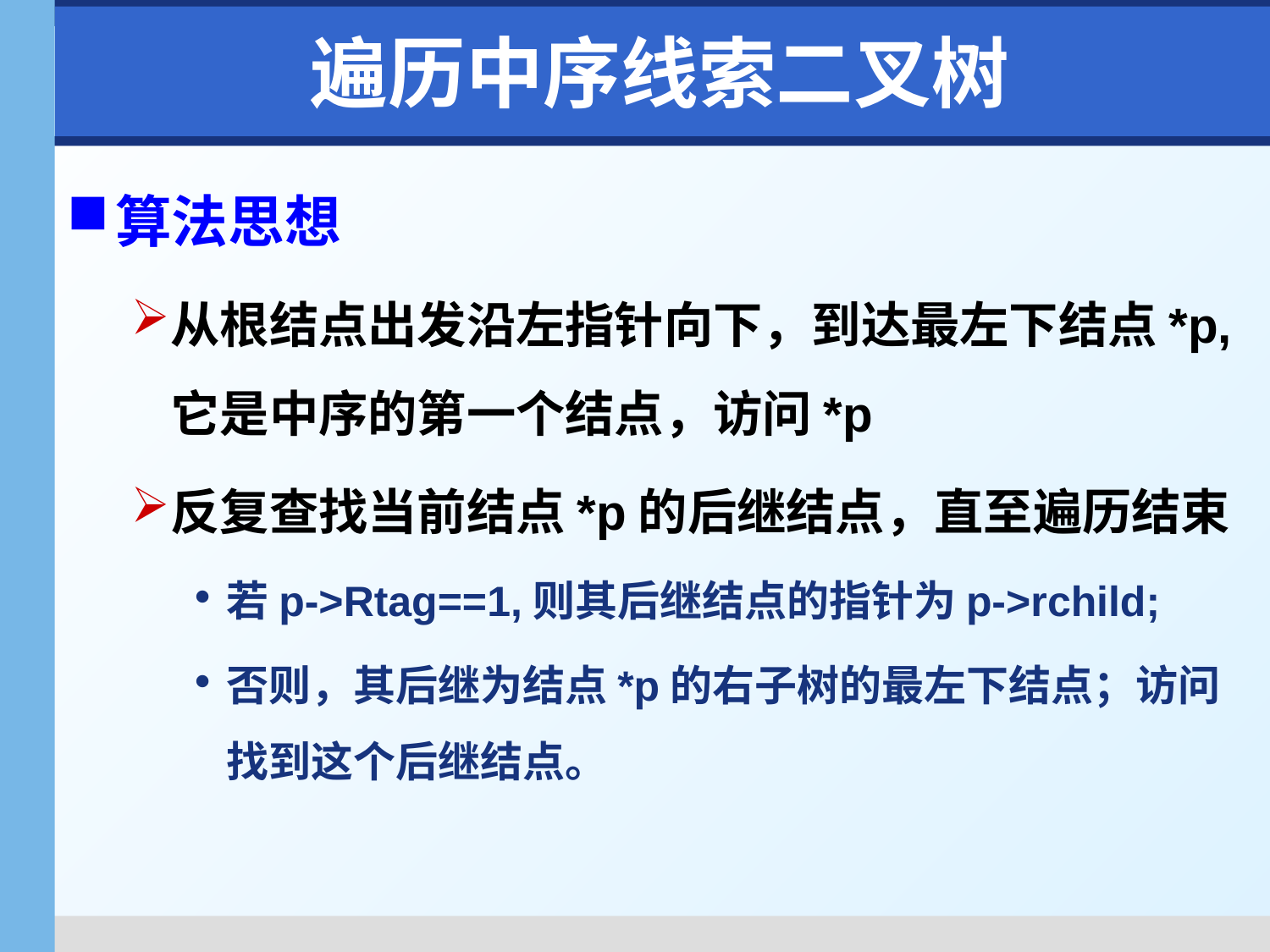

# 遍历中序线索二叉树
算法思想
从根结点出发沿左指针向下，到达最左下结点*p,它是中序的第一个结点，访问*p
反复查找当前结点*p的后继结点，直至遍历结束
若p->Rtag==1,则其后继结点的指针为p->rchild;
否则，其后继为结点*p的右子树的最左下结点；访问找到这个后继结点。